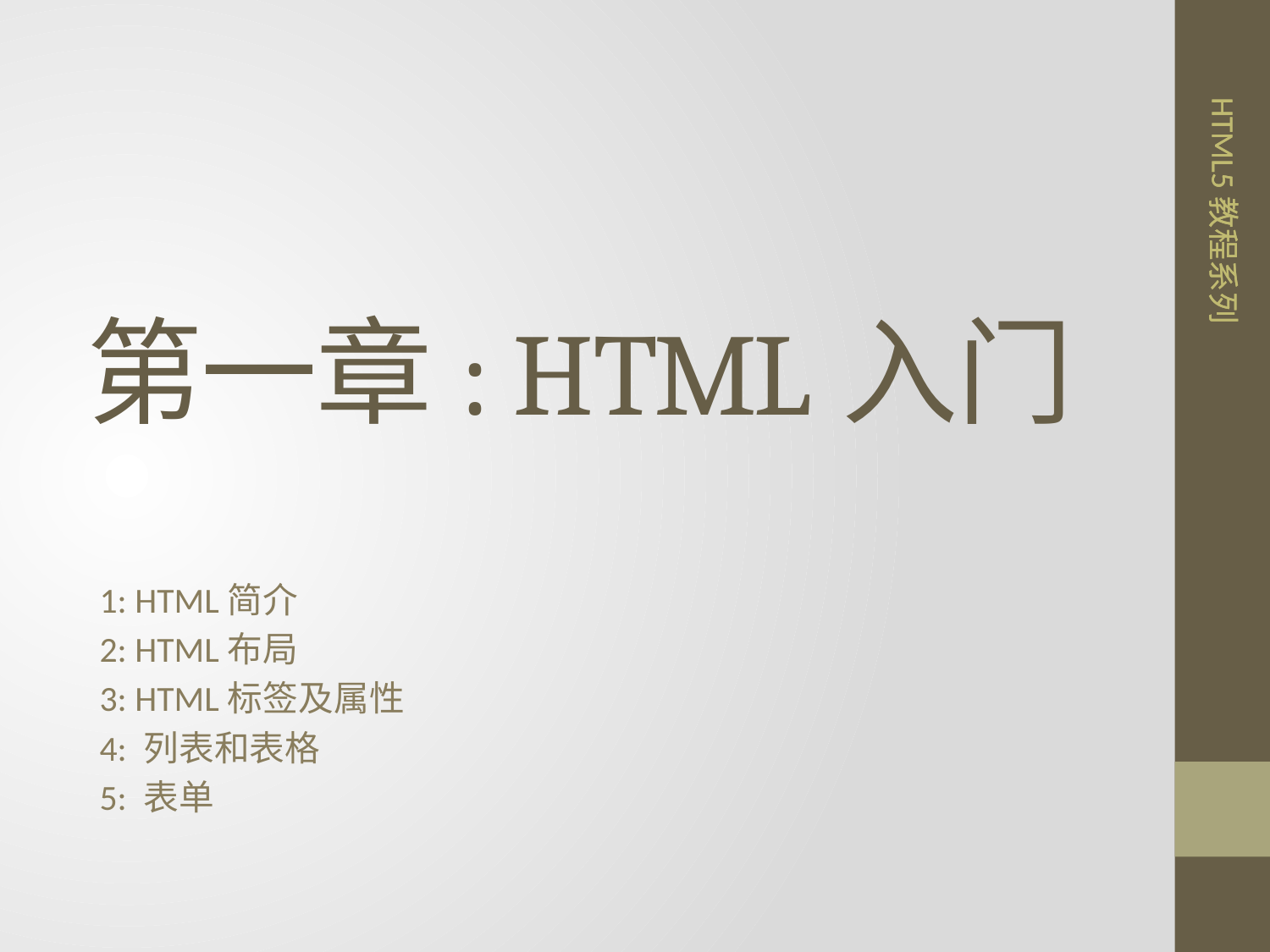

# 第一章: HTML入门
1: HTML简介
2: HTML布局
3: HTML标签及属性
4: 列表和表格
5: 表单